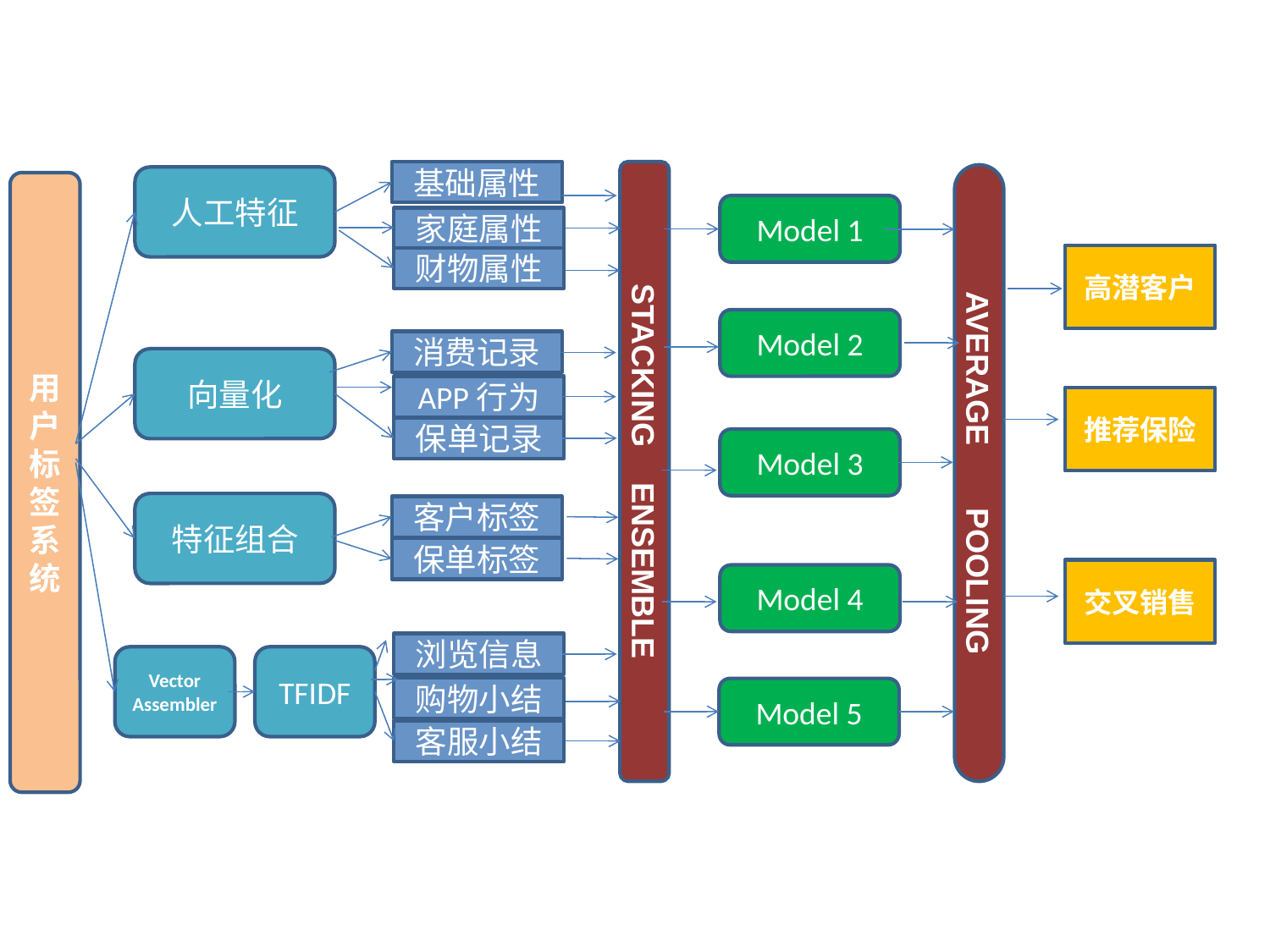

STACKING    ENSEMBLE
基础属性
AVERAGE       POOLING
人工特征
用户标签系统
Model 1
家庭属性
高潜客户
财物属性
Model 2
消费记录
向量化
APP行为
推荐保险
保单记录
Model 3
特征组合
客户标签
保单标签
交叉销售
Model 4
浏览信息
Vector
Assembler
TFIDF
购物小结
Model 5
客服小结